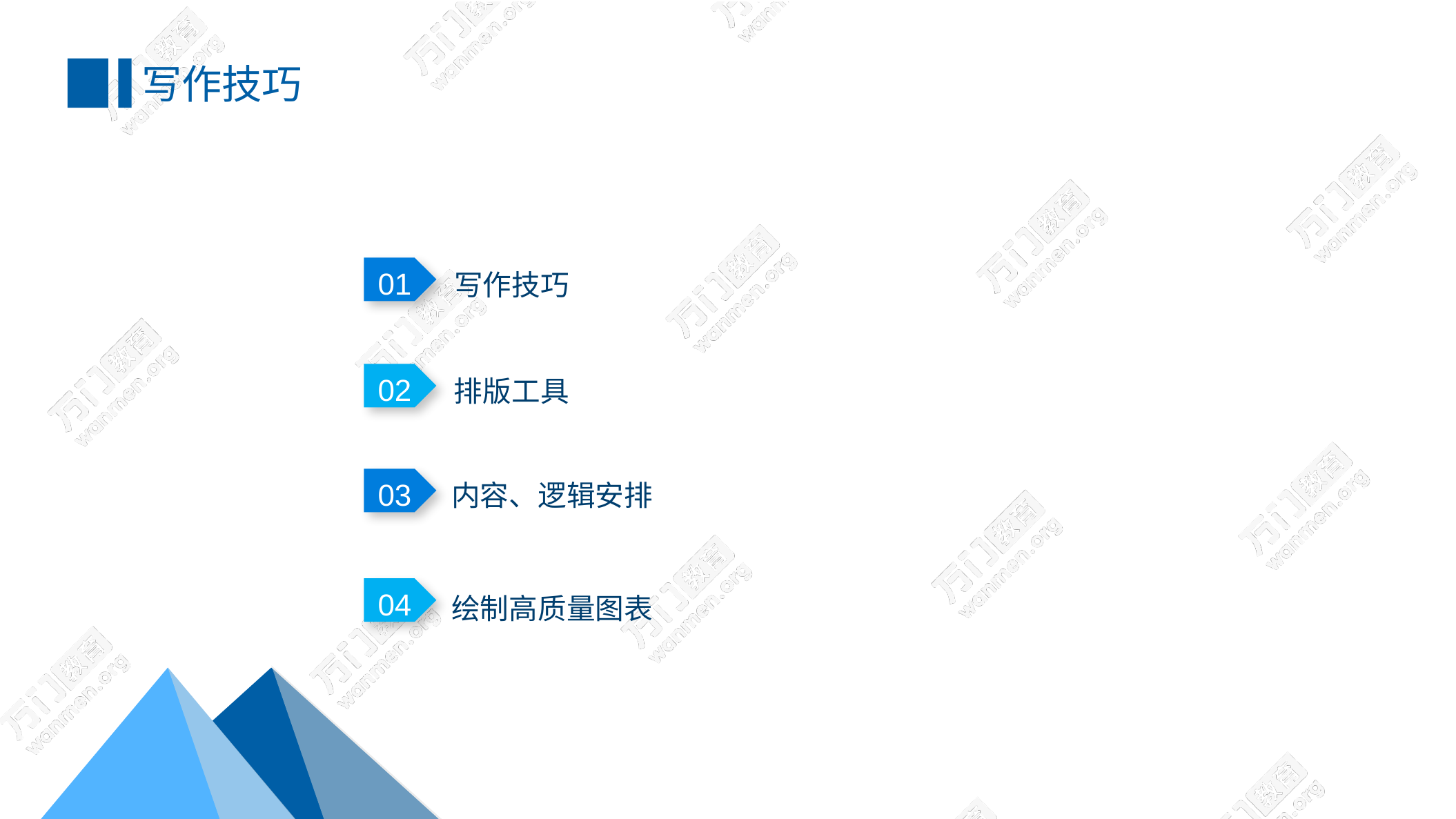

写作技巧

写作技巧
01
排版工具
02
内容、逻辑安排
03
04
绘制高质量图表